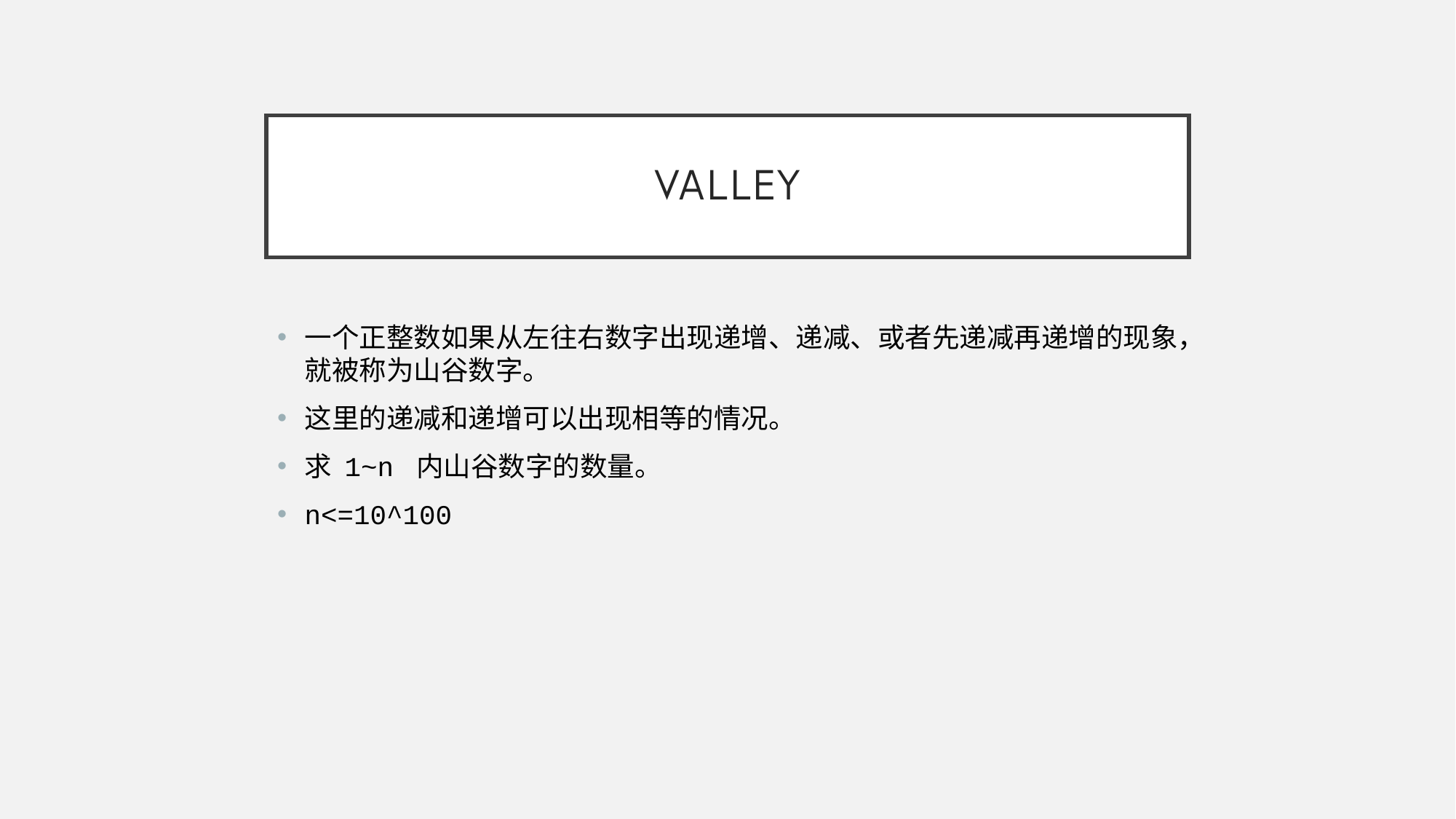

# valley
一个正整数如果从左往右数字出现递增、递减、或者先递减再递增的现象，就被称为山谷数字。
这里的递减和递增可以出现相等的情况。
求 1~n 内山谷数字的数量。
n<=10^100